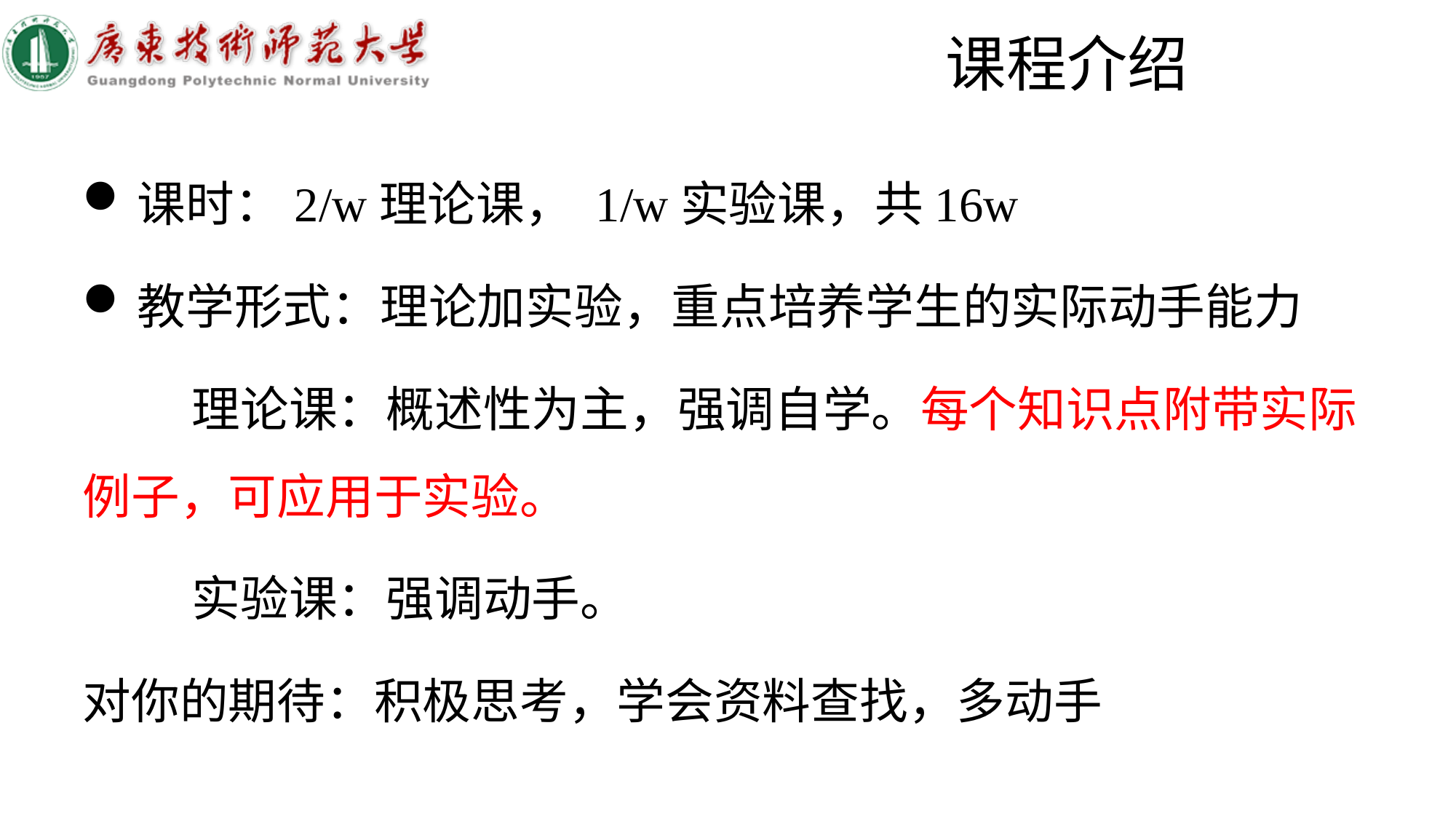

课程介绍
课时：2/w理论课， 1/w实验课，共16w
教学形式：理论加实验，重点培养学生的实际动手能力
	理论课：概述性为主，强调自学。每个知识点附带实际例子，可应用于实验。
	实验课：强调动手。
对你的期待：积极思考，学会资料查找，多动手

3